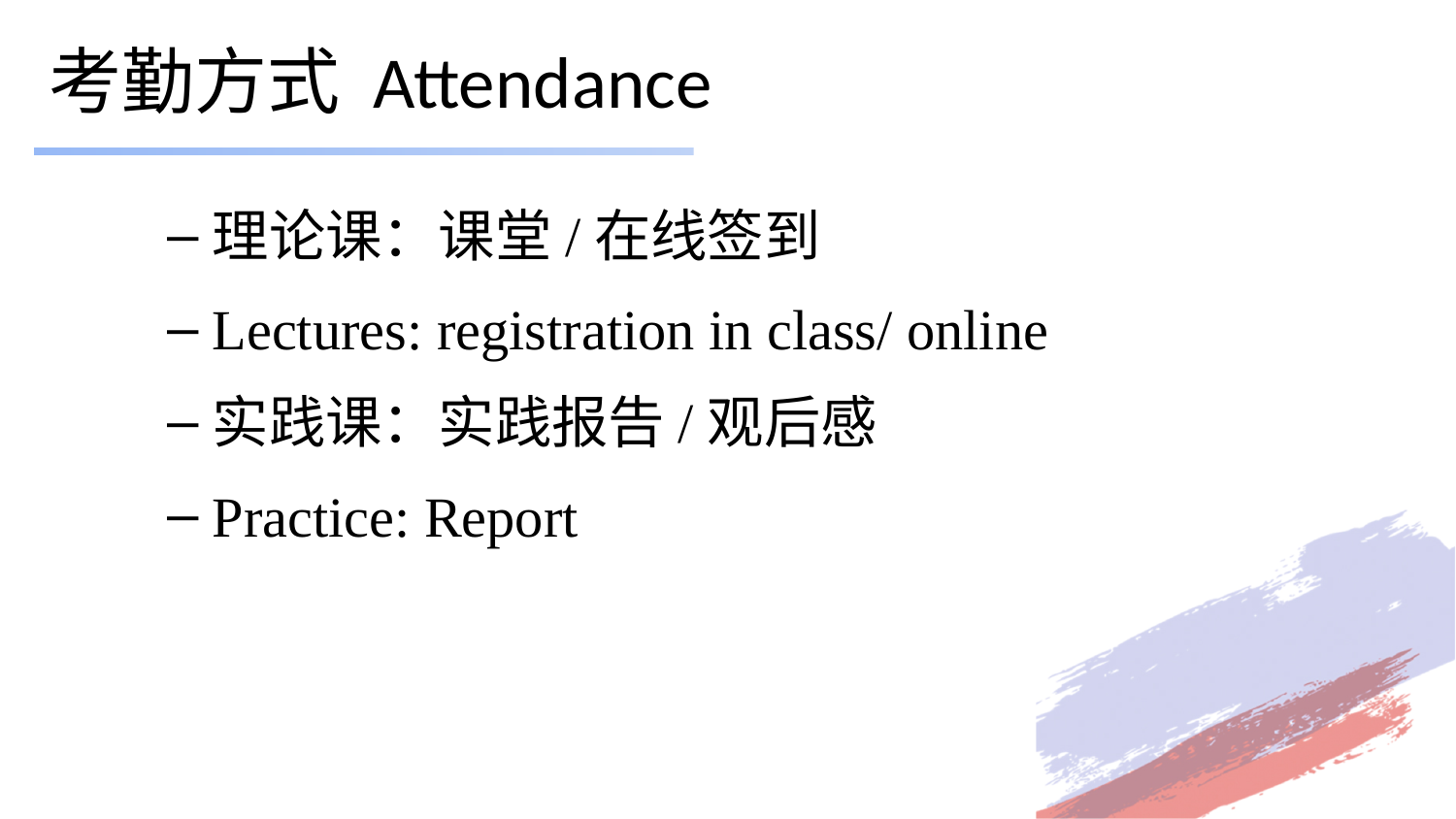

# 考勤方式 Attendance
理论课：课堂/在线签到
Lectures: registration in class/ online
实践课：实践报告/观后感
Practice: Report